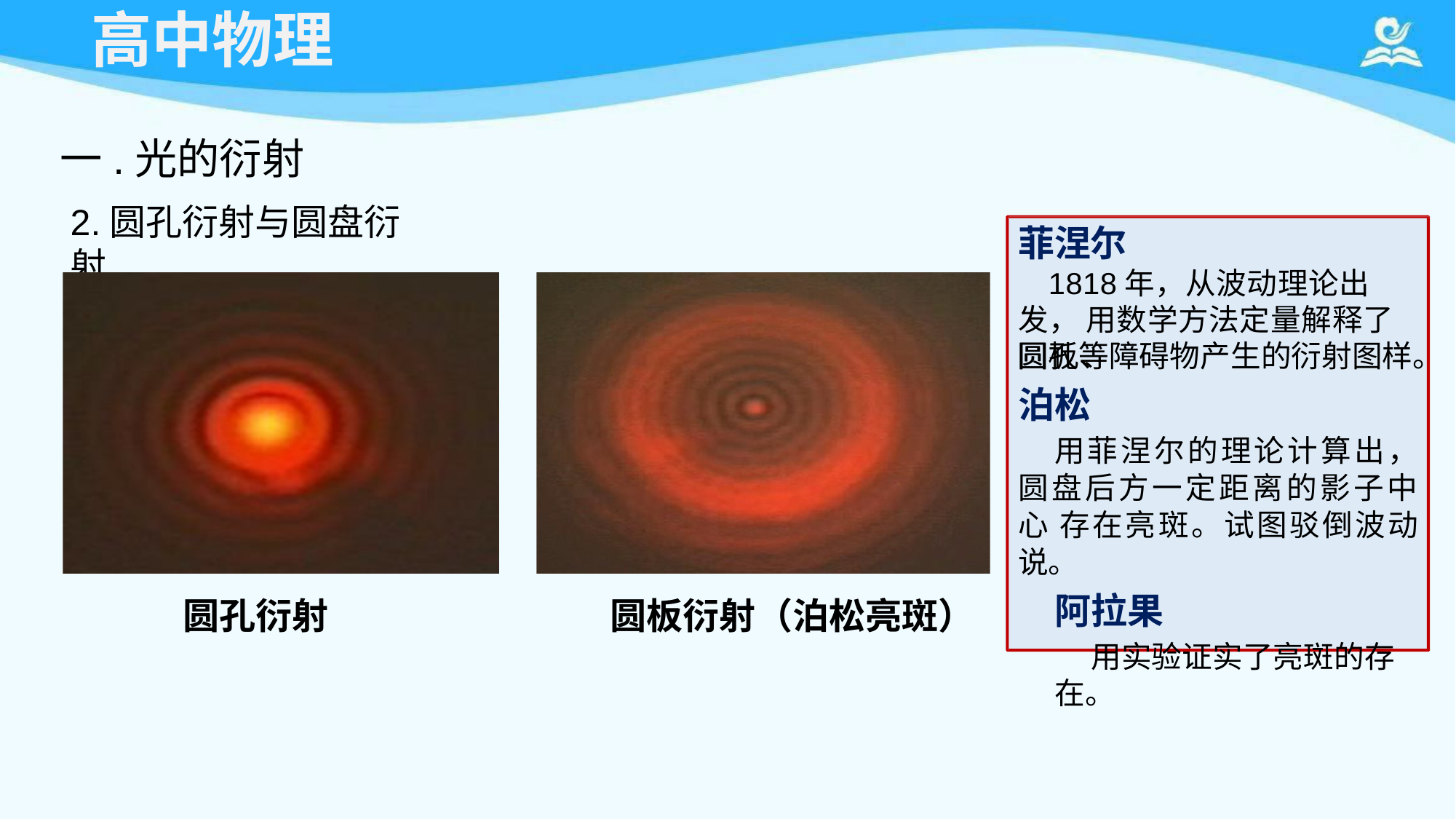

# 高中物理
一.光的衍射
2.圆孔衍射与圆盘衍射

菲涅尔
1818年，从波动理论出发， 用数学方法定量解释了圆孔、

圆板等障碍物产生的衍射图样。
泊松
用菲涅尔的理论计算出， 圆盘后方一定距离的影子中心 存在亮斑。试图驳倒波动说。
阿拉果
用实验证实了亮斑的存在。
圆孔衍射
圆板衍射（泊松亮斑）